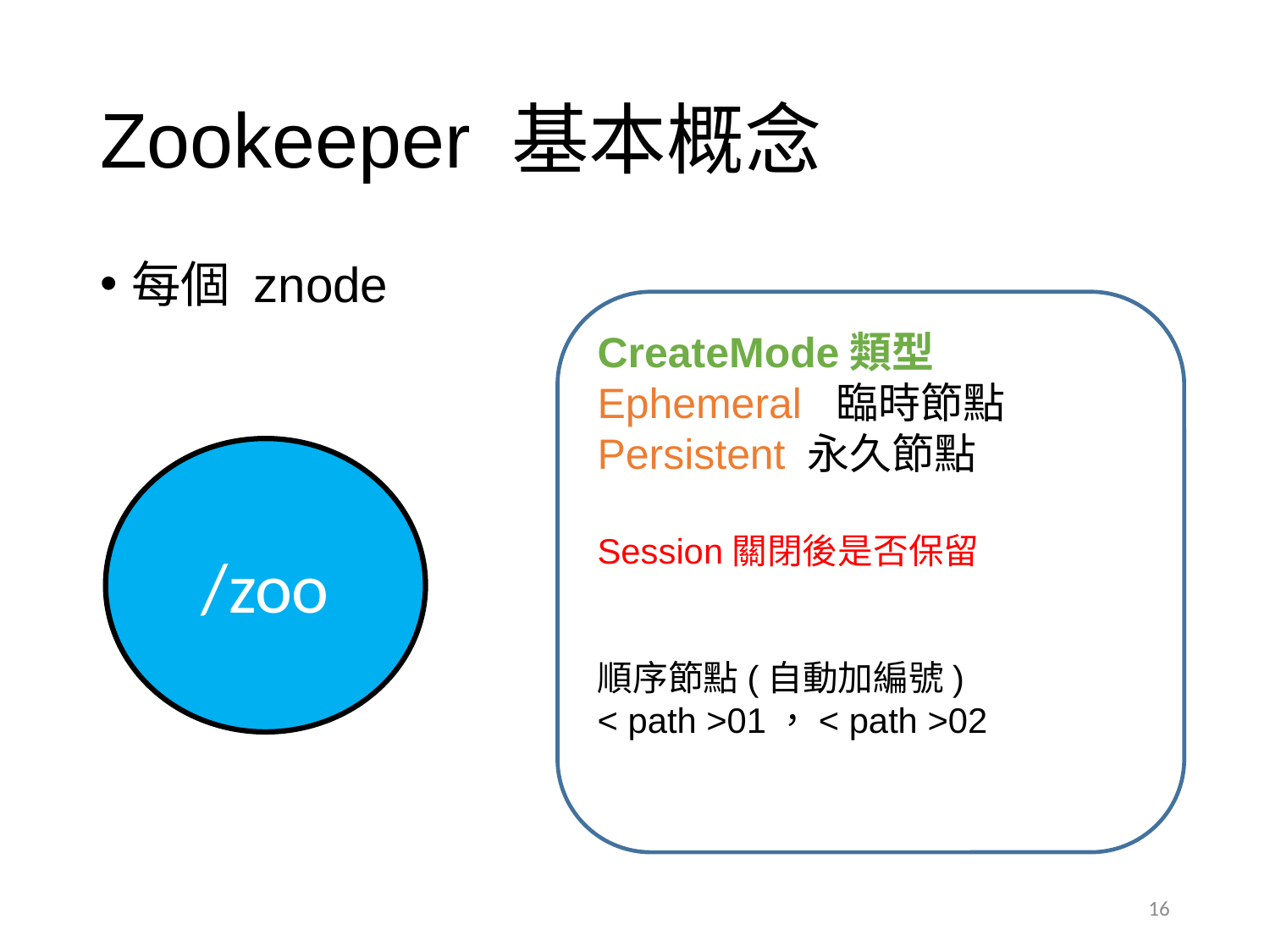

# Zookeeper 基本概念
每個 znode
CreateMode類型
Ephemeral  臨時節點
Persistent 永久節點

Session關閉後是否保留

順序節點(自動加編號)
< path >01，< path >02

/zoo
16